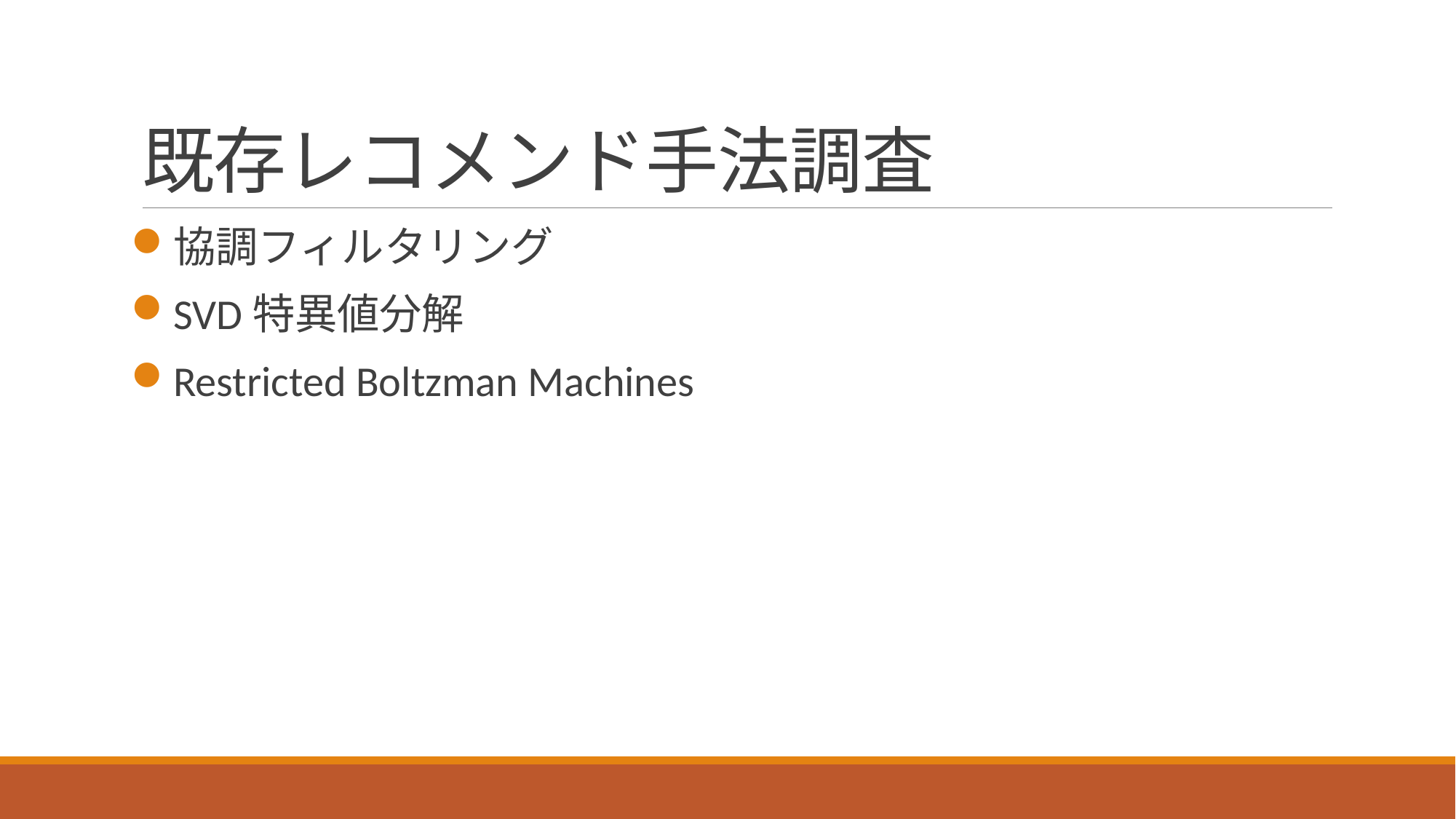

# 既存レコメンド手法調査
協調フィルタリング
SVD特異値分解
Restricted Boltzman Machines